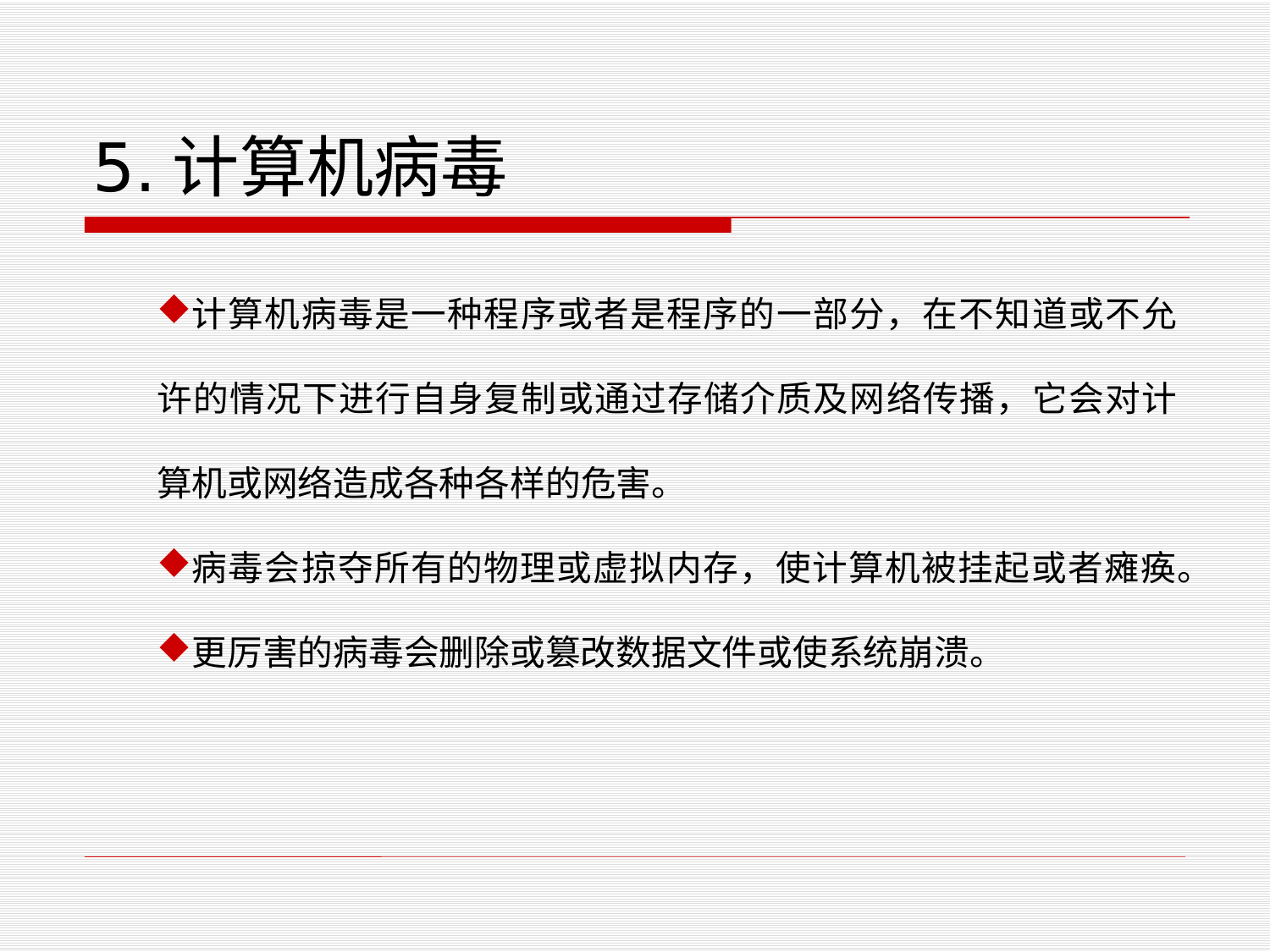

# 5.计算机病毒
计算机病毒是一种程序或者是程序的一部分，在不知道或不允许的情况下进行自身复制或通过存储介质及网络传播，它会对计算机或网络造成各种各样的危害。
病毒会掠夺所有的物理或虚拟内存，使计算机被挂起或者瘫痪。
更厉害的病毒会删除或篡改数据文件或使系统崩溃。